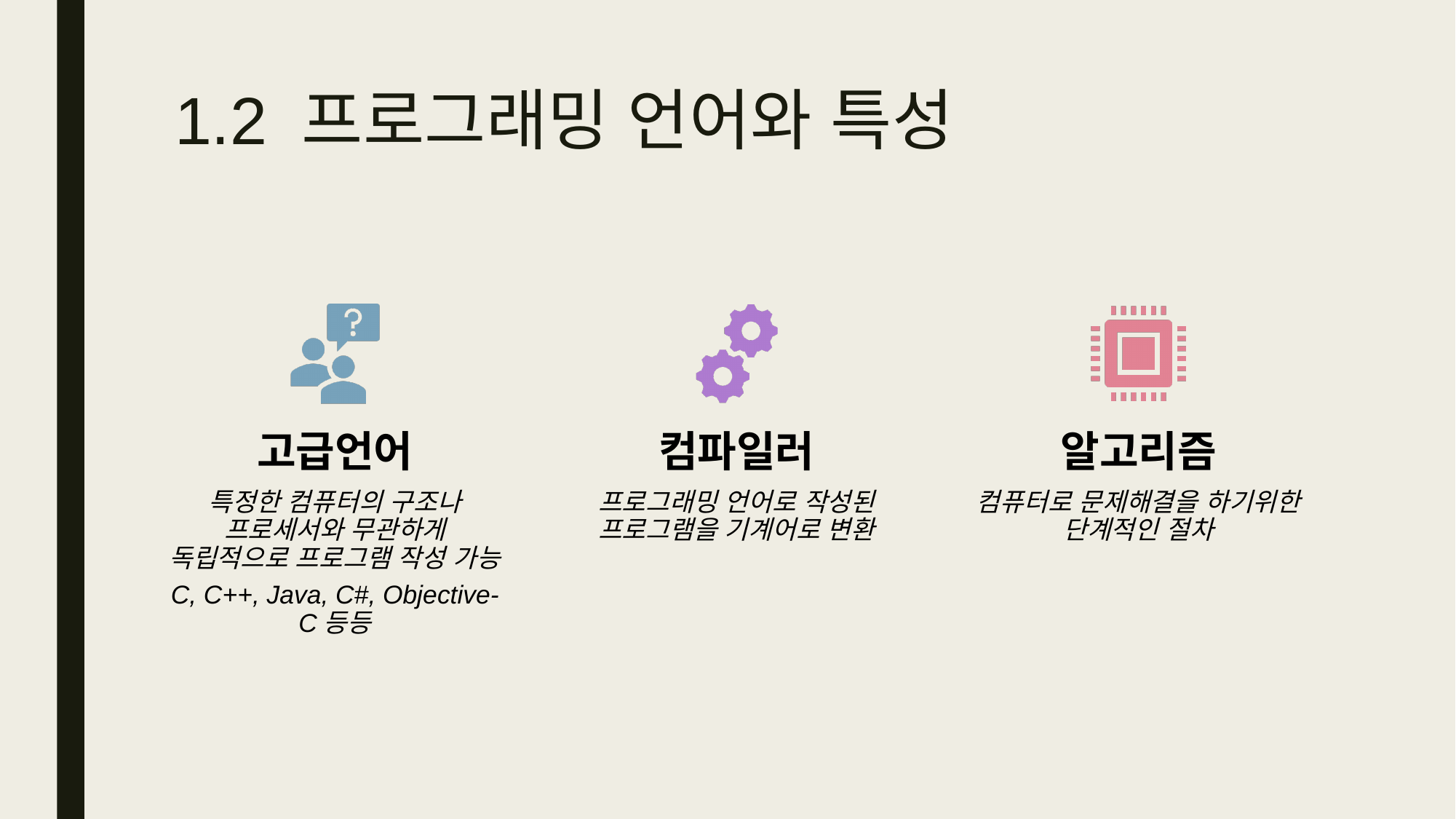

# 1.2 프로그래밍 언어와 특성
고급언어
특정한 컴퓨터의 구조나 프로세서와 무관하게 독립적으로 프로그램 작성 가능
C, C++, Java, C#, Objective-C등등
컴파일러
프로그래밍 언어로 작성된 프로그램을 기계어로 변환
알고리즘
컴퓨터로 문제해결을 하기위한 단계적인 절차